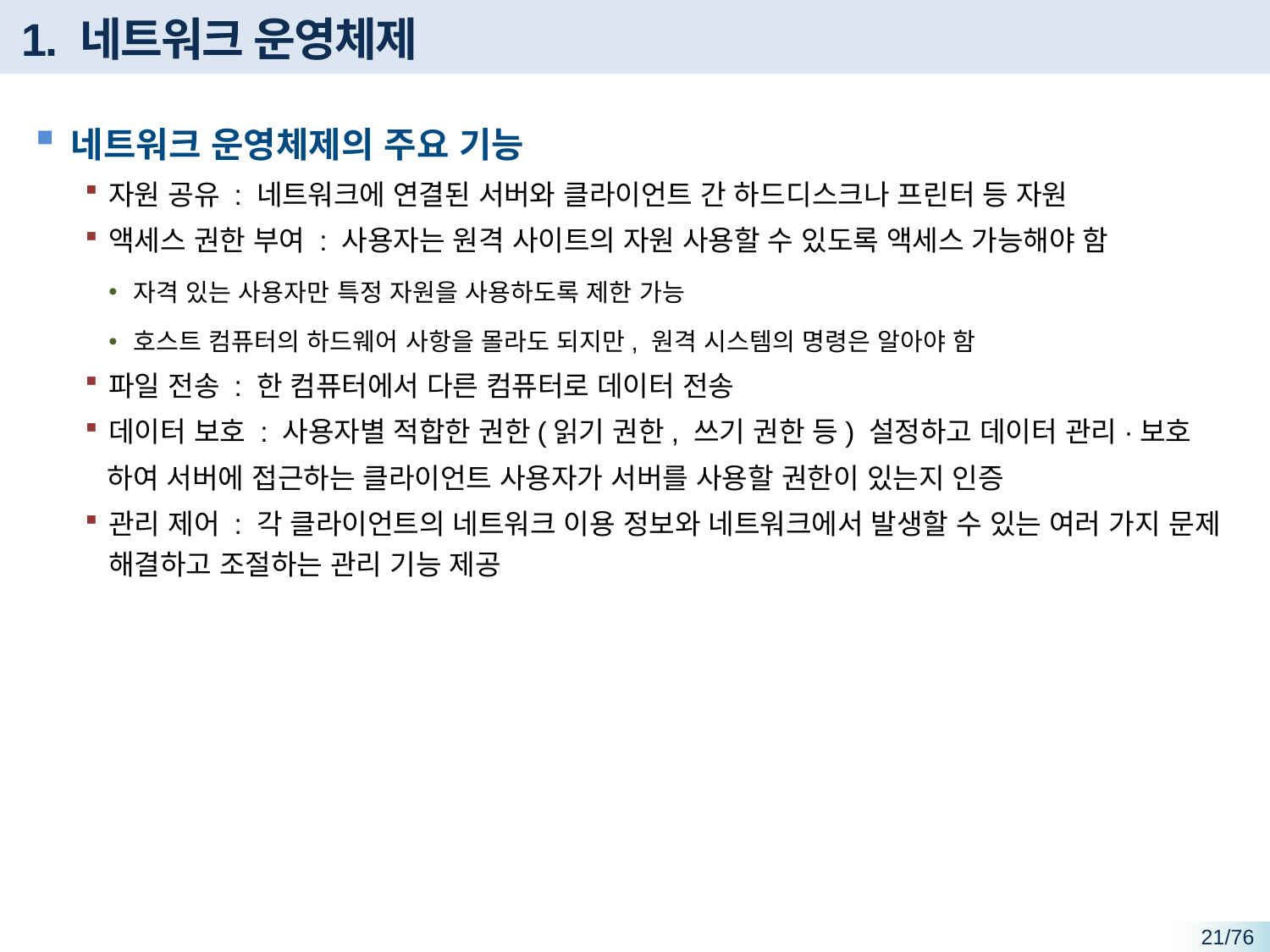

# 1. 네트워크 운영체제
네트워크 운영체제의 주요 기능
자원 공유 : 네트워크에 연결된 서버와 클라이언트 간 하드디스크나 프린터 등 자원
액세스 권한 부여 : 사용자는 원격 사이트의 자원 사용할 수 있도록 액세스 가능해야 함
자격 있는 사용자만 특정 자원을 사용하도록 제한 가능
호스트 컴퓨터의 하드웨어 사항을 몰라도 되지만, 원격 시스템의 명령은 알아야 함
파일 전송 : 한 컴퓨터에서 다른 컴퓨터로 데이터 전송
데이터 보호 : 사용자별 적합한 권한(읽기 권한, 쓰기 권한 등) 설정하고 데이터 관리·보호
  하여 서버에 접근하는 클라이언트 사용자가 서버를 사용할 권한이 있는지 인증
관리 제어 : 각 클라이언트의 네트워크 이용 정보와 네트워크에서 발생할 수 있는 여러 가지 문제 해결하고 조절하는 관리 기능 제공